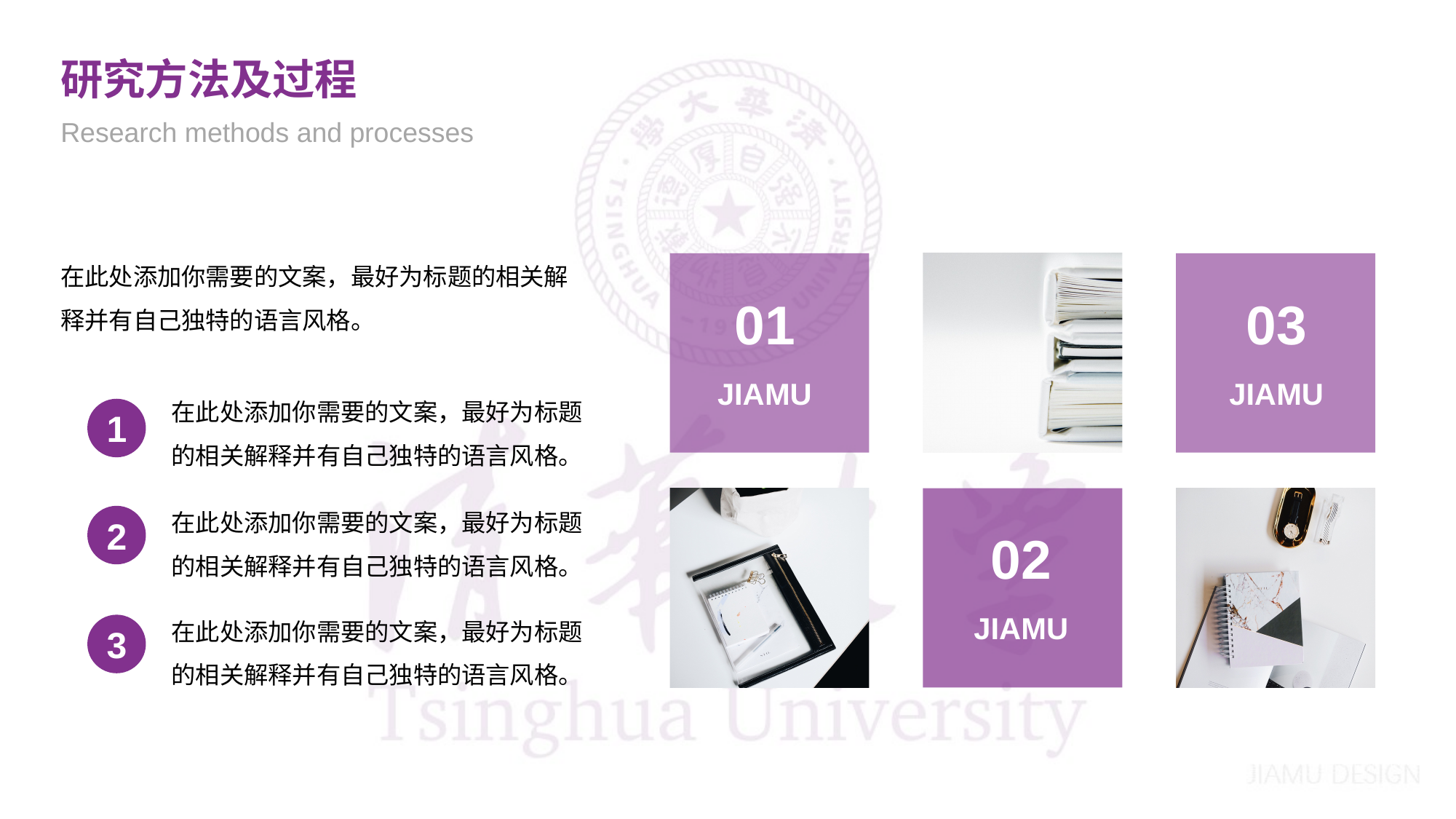

研究方法及过程
Research methods and processes
在此处添加你需要的文案，最好为标题的相关解释并有自己独特的语言风格。
在此处添加你需要的文案，最好为标题的相关解释并有自己独特的语言风格。
1
在此处添加你需要的文案，最好为标题的相关解释并有自己独特的语言风格。
2
在此处添加你需要的文案，最好为标题的相关解释并有自己独特的语言风格。
3

01
03
JIAMU
JIAMU

02
JIAMU